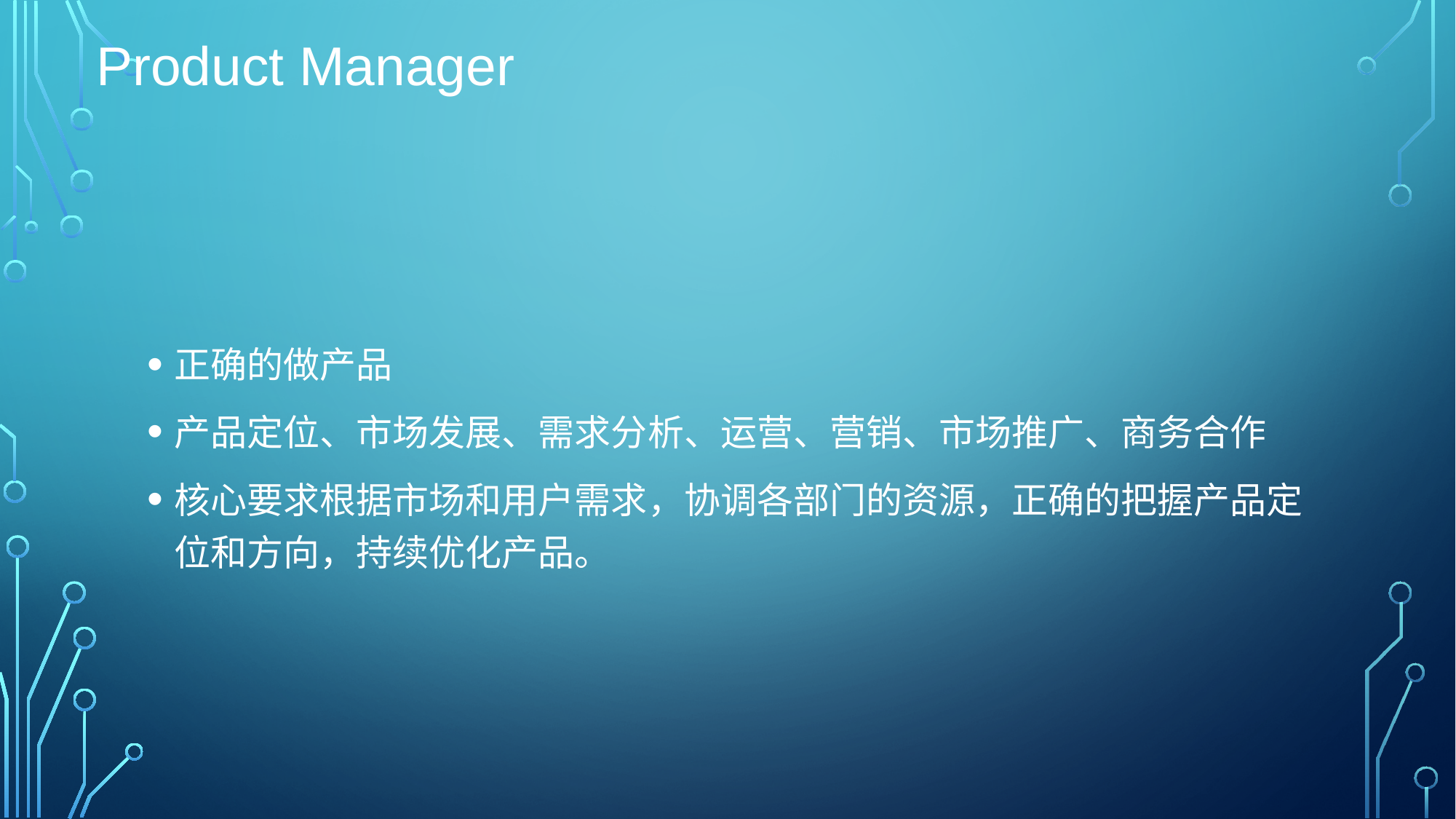

Product Manager

正确的做产品
产品定位、市场发展、需求分析、运营、营销、市场推广、商务合作
核心要求根据市场和用户需求，协调各部门的资源，正确的把握产品定位和方向，持续优化产品。